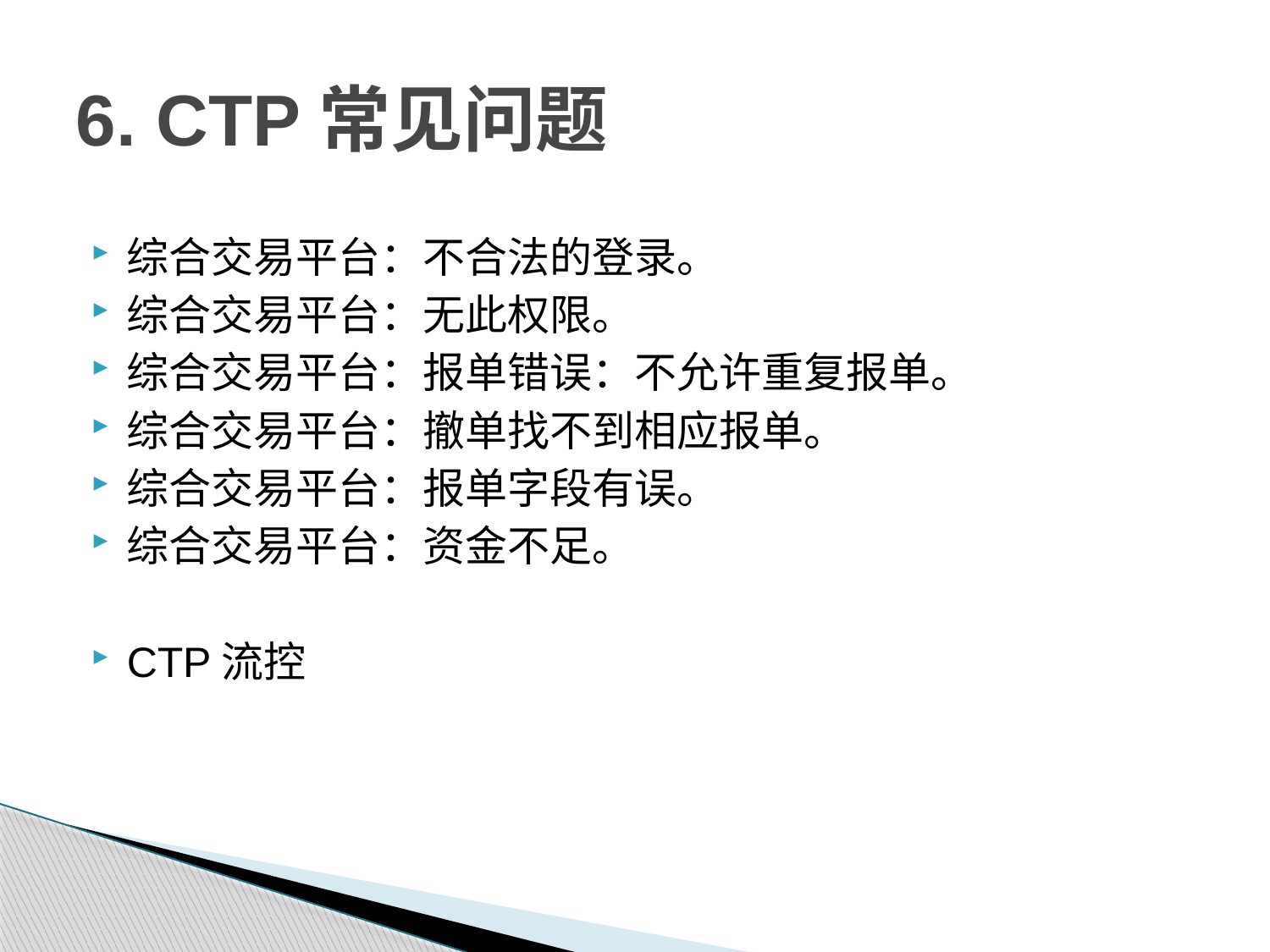

# 6. CTP常见问题

综合交易平台：不合法的登录。
综合交易平台：无此权限。
综合交易平台：报单错误：不允许重复报单。
综合交易平台：撤单找不到相应报单。
综合交易平台：报单字段有误。
综合交易平台：资金不足。

CTP流控